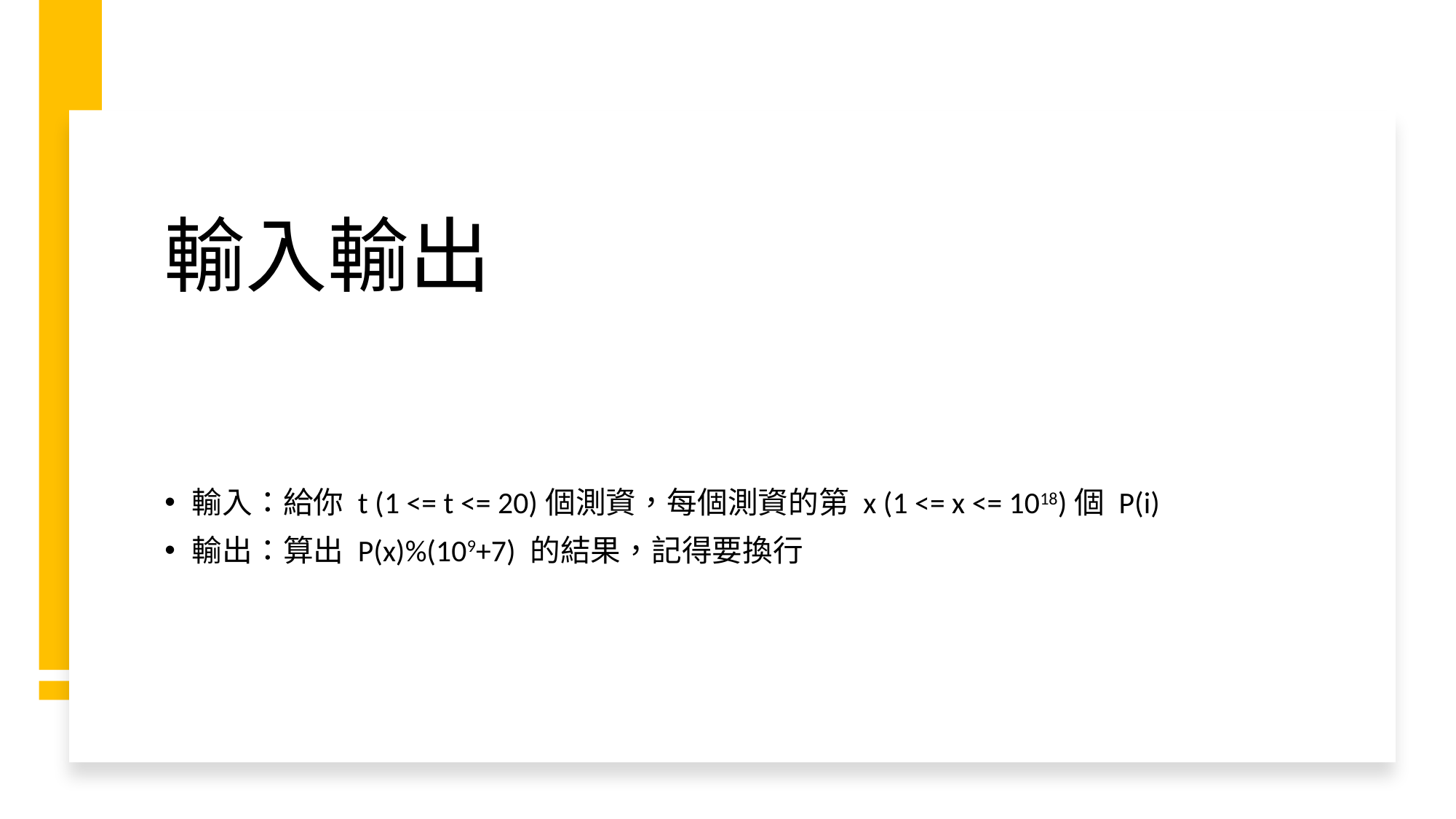

# 輸入輸出

輸入：給你 t (1 <= t <= 20)個測資，每個測資的第 x (1 <= x <= 1018)個 P(i)
輸出：算出 P(x)%(109+7) 的結果，記得要換行